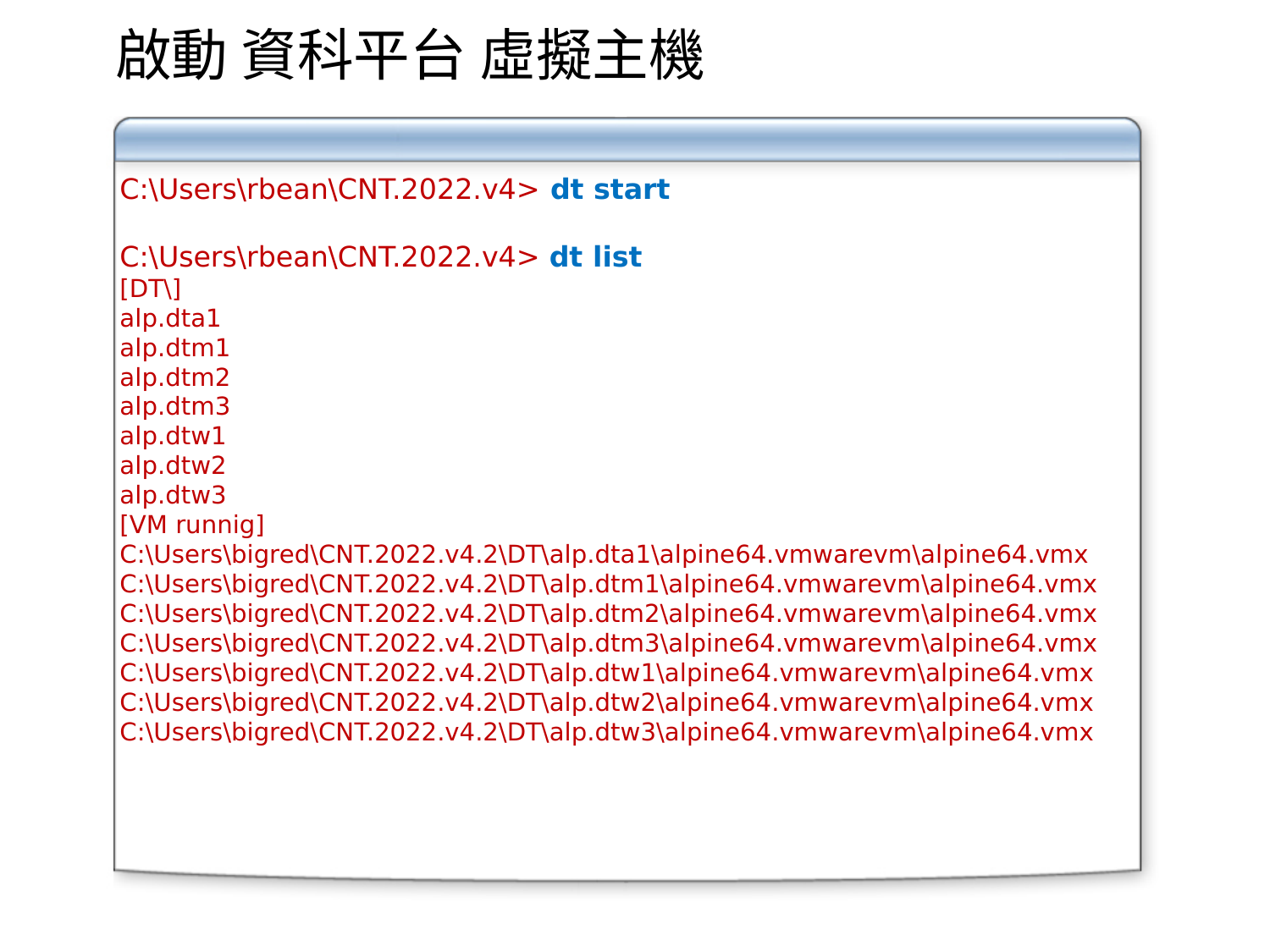

# 啟動 資科平台 虛擬主機
C:\Users\rbean\CNT.2022.v4> dt start

C:\Users\rbean\CNT.2022.v4> dt list
[DT\]
alp.dta1
alp.dtm1
alp.dtm2
alp.dtm3
alp.dtw1
alp.dtw2
alp.dtw3
[VM runnig]
C:\Users\bigred\CNT.2022.v4.2\DT\alp.dta1\alpine64.vmwarevm\alpine64.vmx
C:\Users\bigred\CNT.2022.v4.2\DT\alp.dtm1\alpine64.vmwarevm\alpine64.vmx
C:\Users\bigred\CNT.2022.v4.2\DT\alp.dtm2\alpine64.vmwarevm\alpine64.vmx
C:\Users\bigred\CNT.2022.v4.2\DT\alp.dtm3\alpine64.vmwarevm\alpine64.vmx
C:\Users\bigred\CNT.2022.v4.2\DT\alp.dtw1\alpine64.vmwarevm\alpine64.vmx
C:\Users\bigred\CNT.2022.v4.2\DT\alp.dtw2\alpine64.vmwarevm\alpine64.vmx
C:\Users\bigred\CNT.2022.v4.2\DT\alp.dtw3\alpine64.vmwarevm\alpine64.vmx